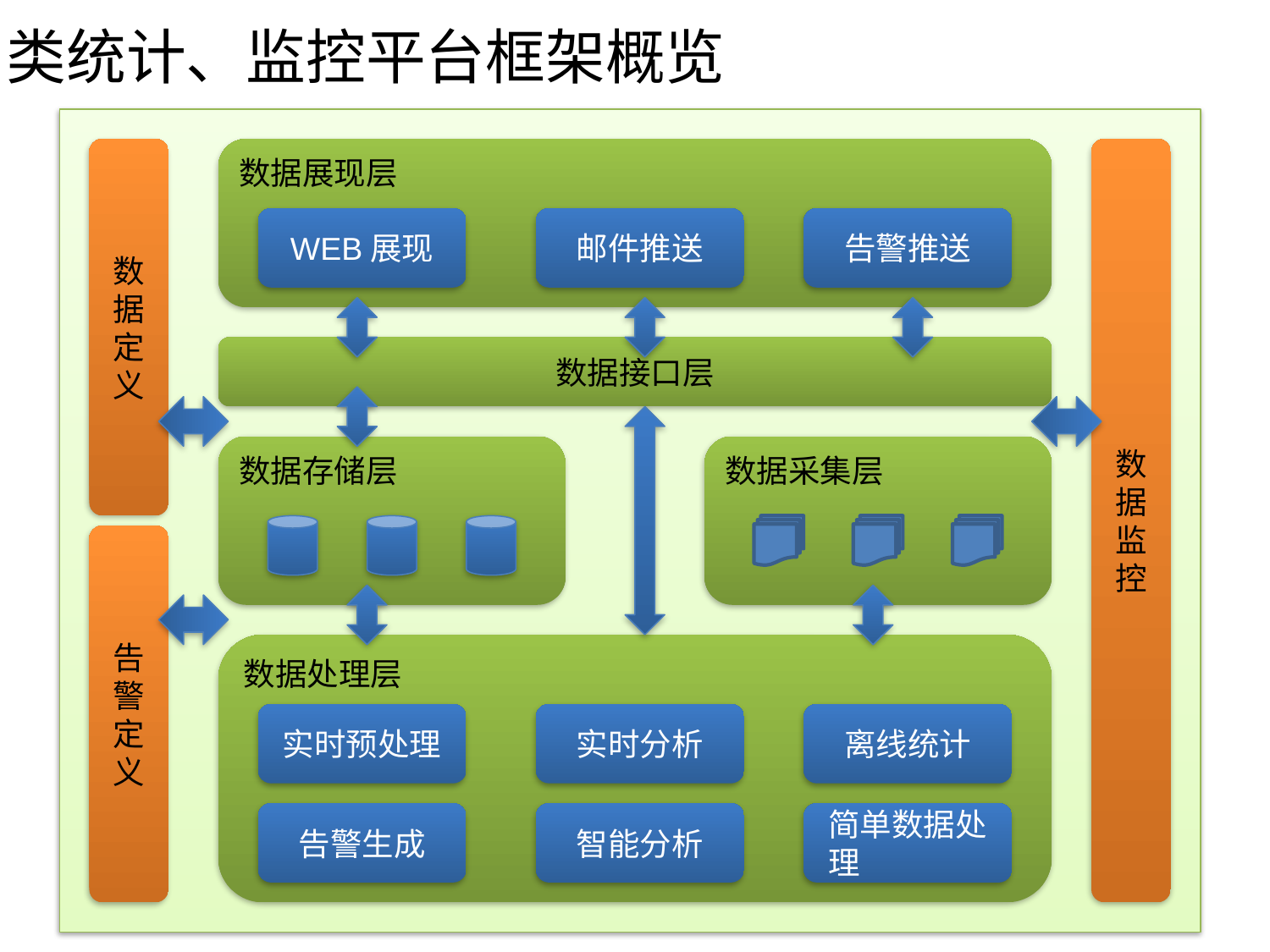

# 类统计、监控平台框架概览

数据定义
数据展现层
数据监控
WEB展现
邮件推送
告警推送

数据接口层

数据存储层
数据采集层

告警定义

数据处理层
实时预处理
实时分析
离线统计
告警生成
智能分析
简单数据处理